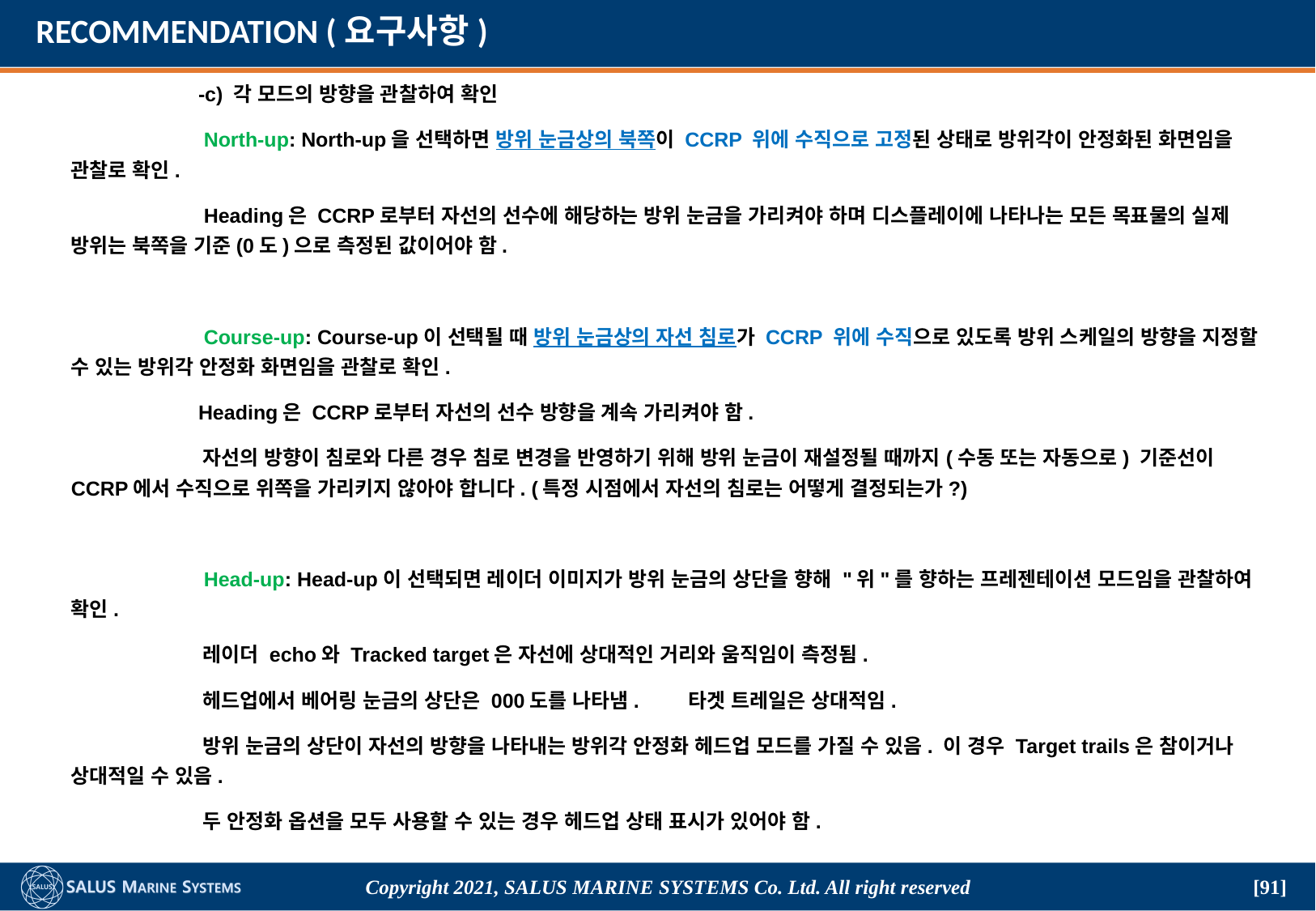

# RECOMMENDATION (요구사항)
	 -c) 각 모드의 방향을 관찰하여 확인
	  North-up: North-up을 선택하면 방위 눈금상의 북쪽이 CCRP 위에 수직으로 고정된 상태로 방위각이 안정화된 화면임을 관찰로 확인.
	  Heading은 CCRP로부터 자선의 선수에 해당하는 방위 눈금을 가리켜야 하며 디스플레이에 나타나는 모든 목표물의 실제 방위는 북쪽을 기준(0도)으로 측정된 값이어야 함.

	  Course-up: Course-up이 선택될 때 방위 눈금상의 자선 침로가 CCRP 위에 수직으로 있도록 방위 스케일의 방향을 지정할 수 있는 방위각 안정화 화면임을 관찰로 확인.
	 Heading은 CCRP로부터 자선의 선수 방향을 계속 가리켜야 함.
	 자선의 방향이 침로와 다른 경우 침로 변경을 반영하기 위해 방위 눈금이 재설정될 때까지(수동 또는 자동으로) 기준선이 CCRP에서 수직으로 위쪽을 가리키지 않아야 합니다. (특정 시점에서 자선의 침로는 어떻게 결정되는가?)

	  Head-up: Head-up이 선택되면 레이더 이미지가 방위 눈금의 상단을 향해 "위"를 향하는 프레젠테이션 모드임을 관찰하여 확인.
	 레이더 echo와 Tracked target은 자선에 상대적인 거리와 움직임이 측정됨.
	 헤드업에서 베어링 눈금의 상단은 000도를 나타냄.	 타겟 트레일은 상대적임.
	 방위 눈금의 상단이 자선의 방향을 나타내는 방위각 안정화 헤드업 모드를 가질 수 있음. 이 경우 Target trails은 참이거나 상대적일 수 있음.
	 두 안정화 옵션을 모두 사용할 수 있는 경우 헤드업 상태 표시가 있어야 함.
Copyright 2021, SALUS Marine Systems Co. Ltd. All right reserved
[91]